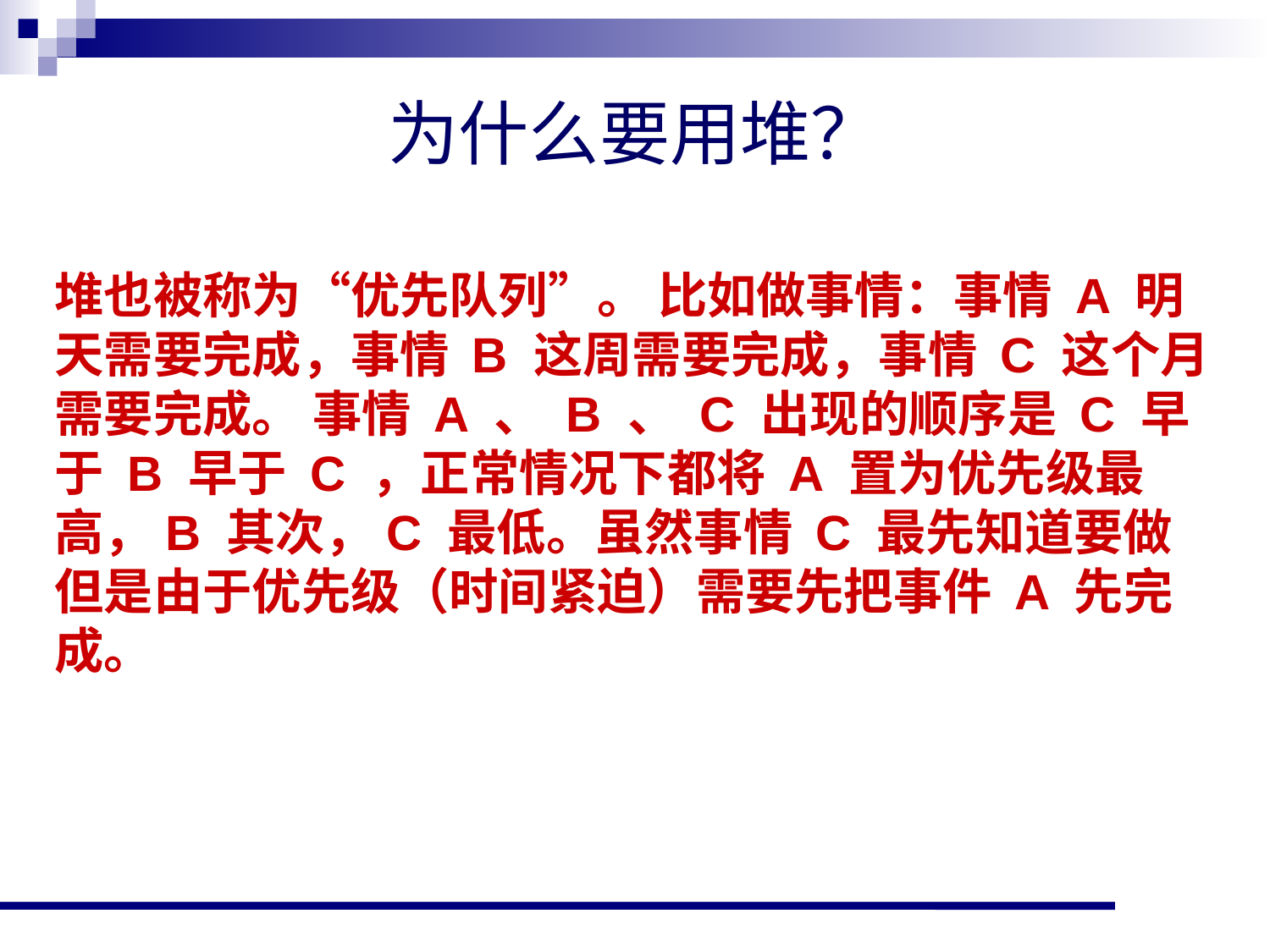

为什么要用堆？
堆也被称为“优先队列”。 比如做事情：事情 A 明天需要完成，事情 B 这周需要完成，事情 C 这个月需要完成。 事情 A 、 B 、 C 出现的顺序是 C 早于 B 早于 C ，正常情况下都将 A 置为优先级最高，B 其次，C 最低。虽然事情 C 最先知道要做但是由于优先级（时间紧迫）需要先把事件 A 先完成。